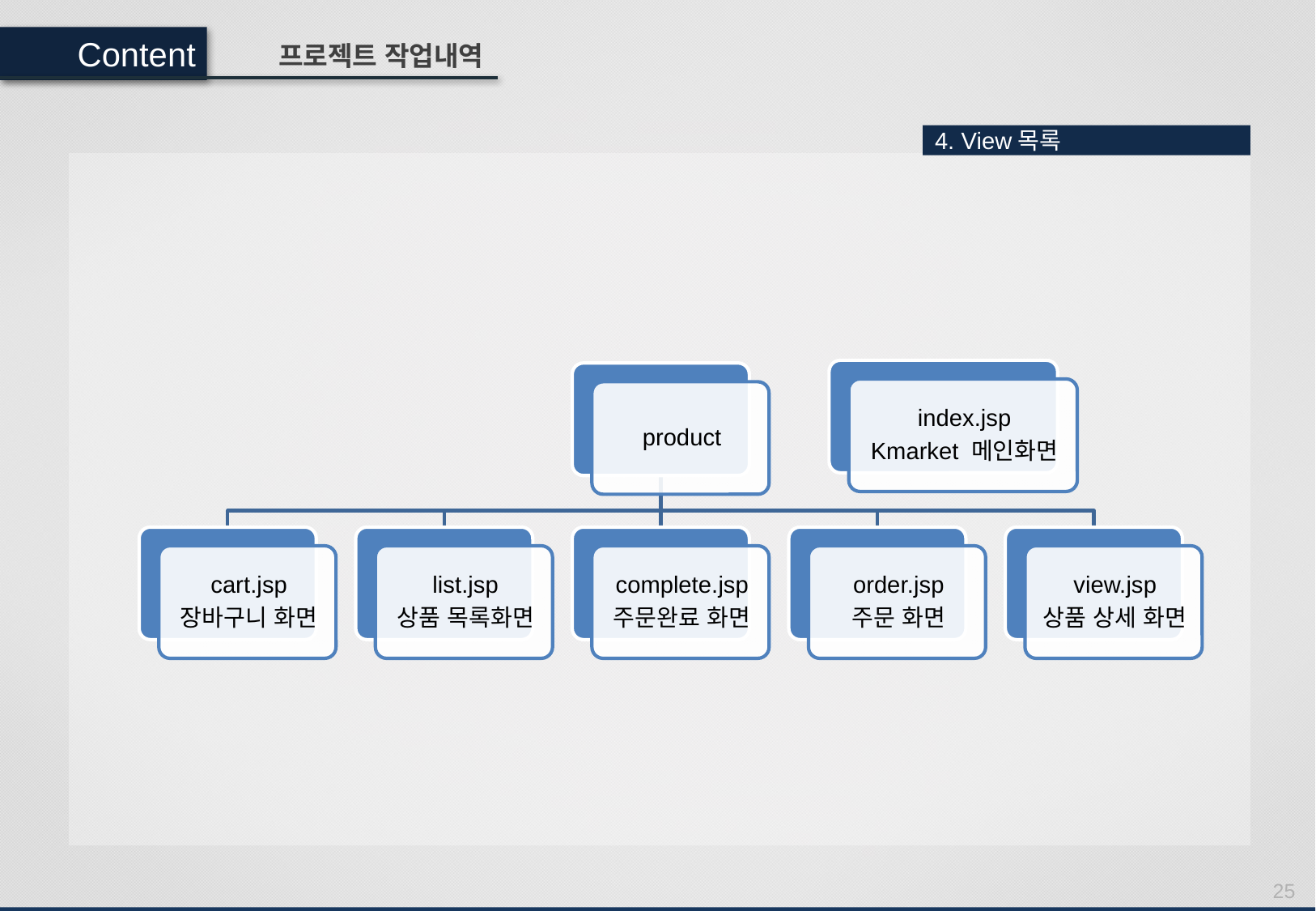

Content
프로젝트 작업내역
4. View목록

product
cart.jsp
장바구니 화면
list.jsp
상품 목록화면
complete.jsp
주문완료 화면
order.jsp
주문 화면
view.jsp
상품 상세 화면
index.jsp
Kmarket 메인화면
25